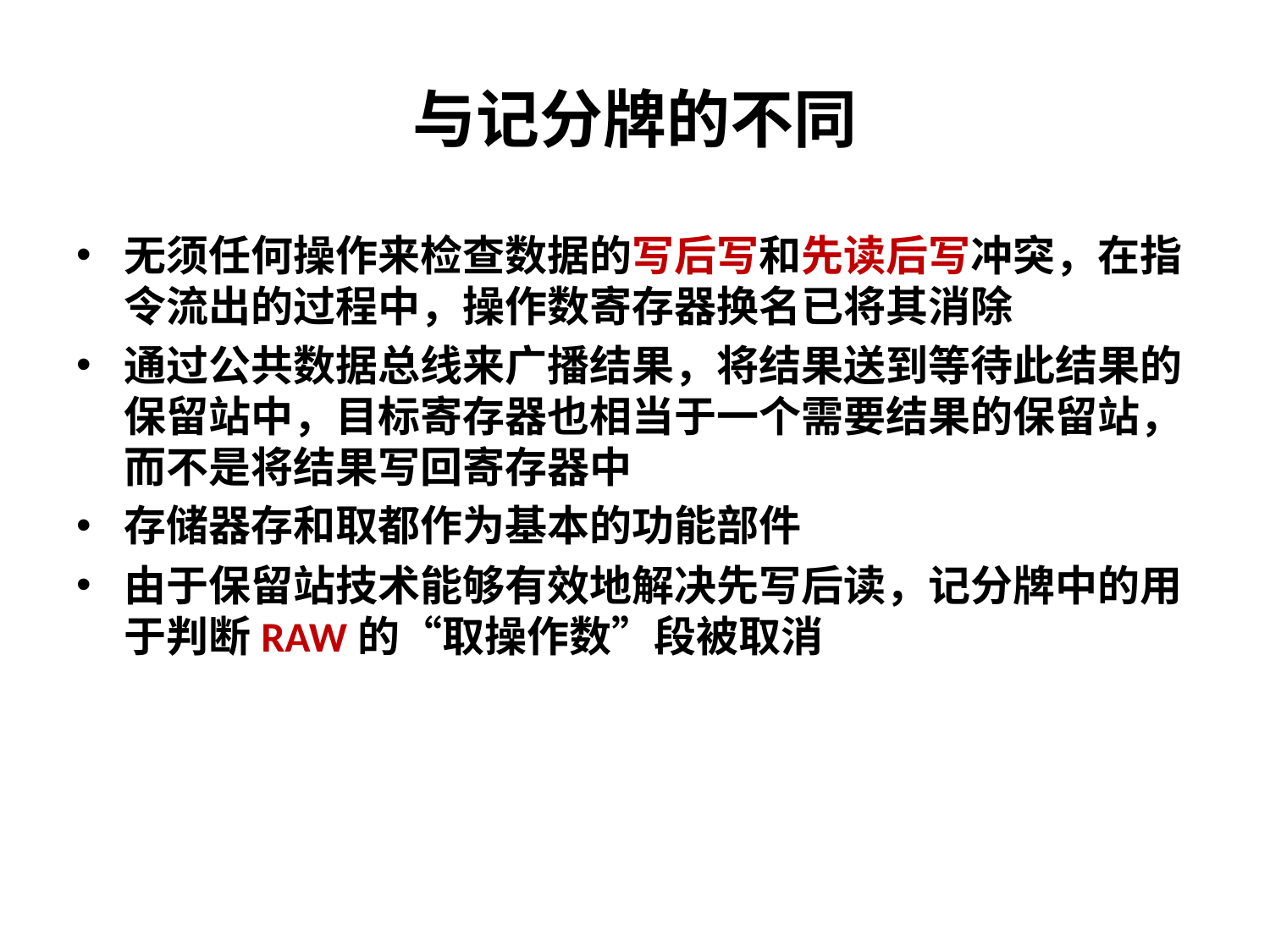

与记分牌的不同
无须任何操作来检查数据的写后写和先读后写冲突，在指令流出的过程中，操作数寄存器换名已将其消除
通过公共数据总线来广播结果，将结果送到等待此结果的保留站中，目标寄存器也相当于一个需要结果的保留站，而不是将结果写回寄存器中
存储器存和取都作为基本的功能部件
由于保留站技术能够有效地解决先写后读，记分牌中的用于判断RAW的“取操作数”段被取消